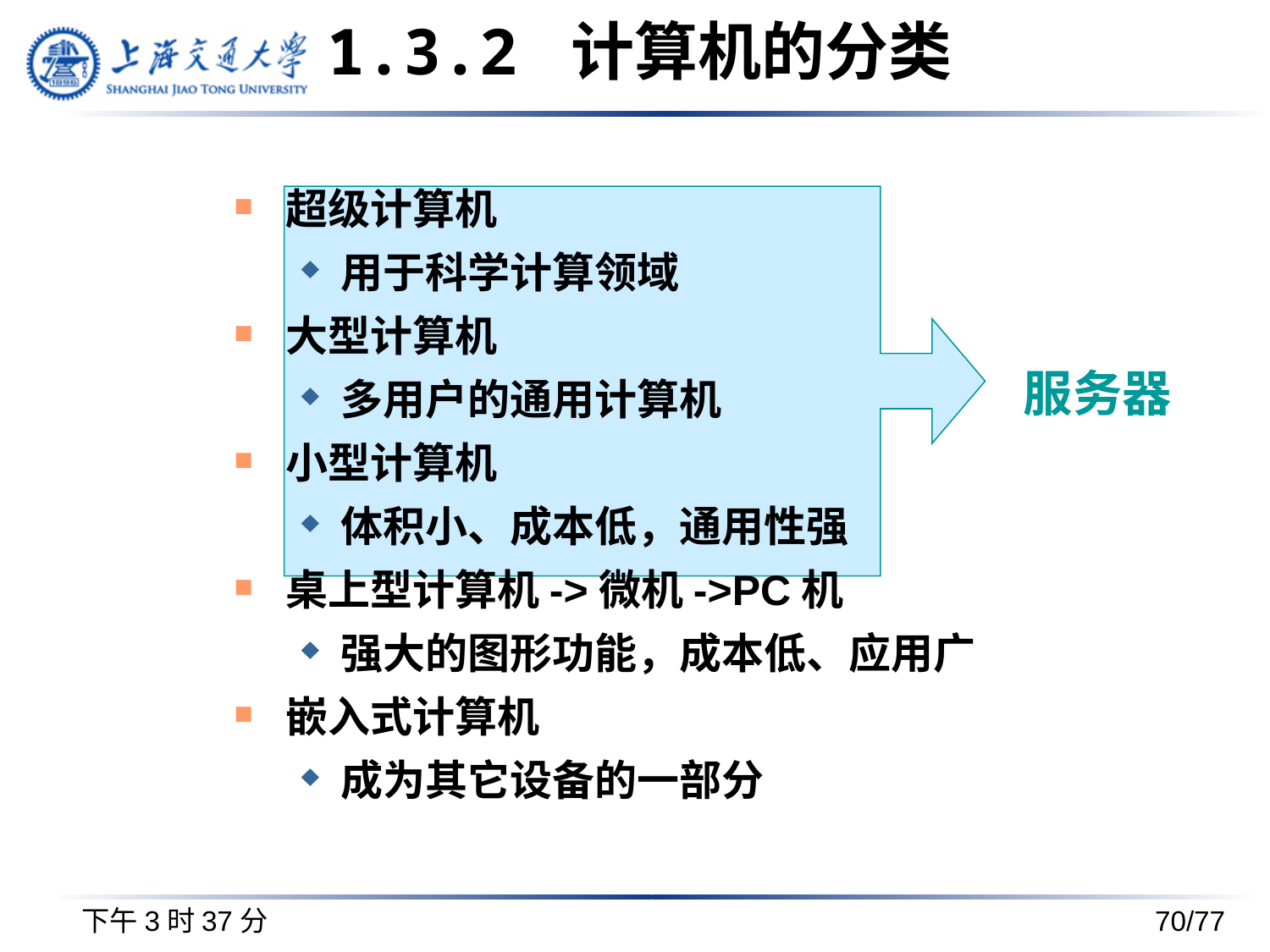

# 1.3.2 计算机的分类
超级计算机
用于科学计算领域
大型计算机
多用户的通用计算机
小型计算机
体积小、成本低，通用性强
桌上型计算机->微机->PC机
强大的图形功能，成本低、应用广
嵌入式计算机
成为其它设备的一部分

服务器
下午3时37分
70/77